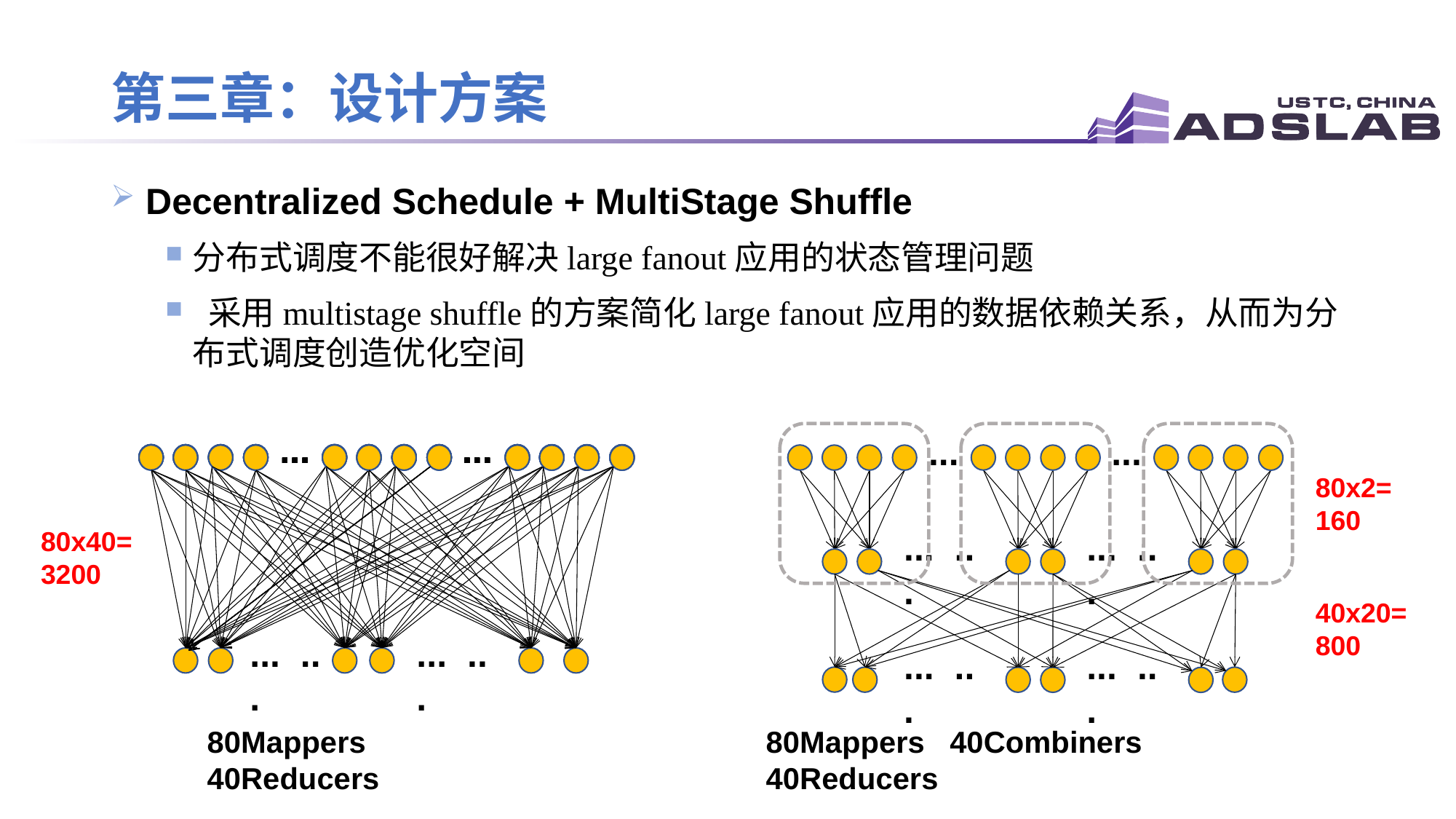

# 第三章：设计方案
 Decentralized Schedule + MultiStage Shuffle
分布式调度不能很好解决large fanout应用的状态管理问题
 采用multistage shuffle的方案简化large fanout应用的数据依赖关系，从而为分布式调度创造优化空间
...
...
...
...
...
...
...
...
...
...
...
...

...

...

80x2=
160
80x40=
3200
...  ...
...  ...

40x20=
800
...  ...
...  ...
...  ...
...  ...

80Mappers   40Reducers
80Mappers   40Combiners   40Reducers